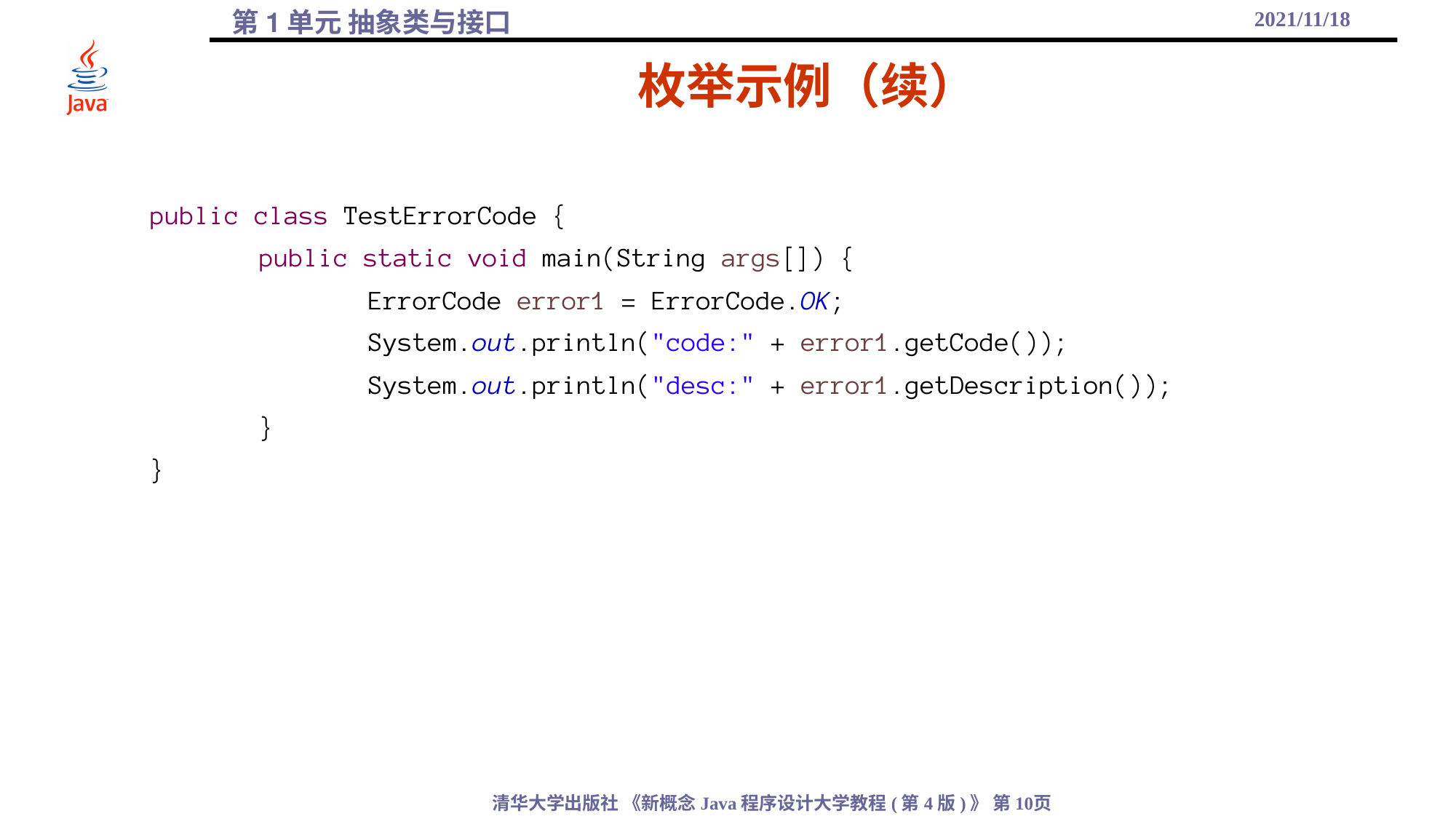

2021/11/18
# 枚举示例（续）
public class TestErrorCode {
	public static void main(String args[]) {
		ErrorCode error1 = ErrorCode.OK;
		System.out.println("code:" + error1.getCode());
		System.out.println("desc:" + error1.getDescription());
	}
}